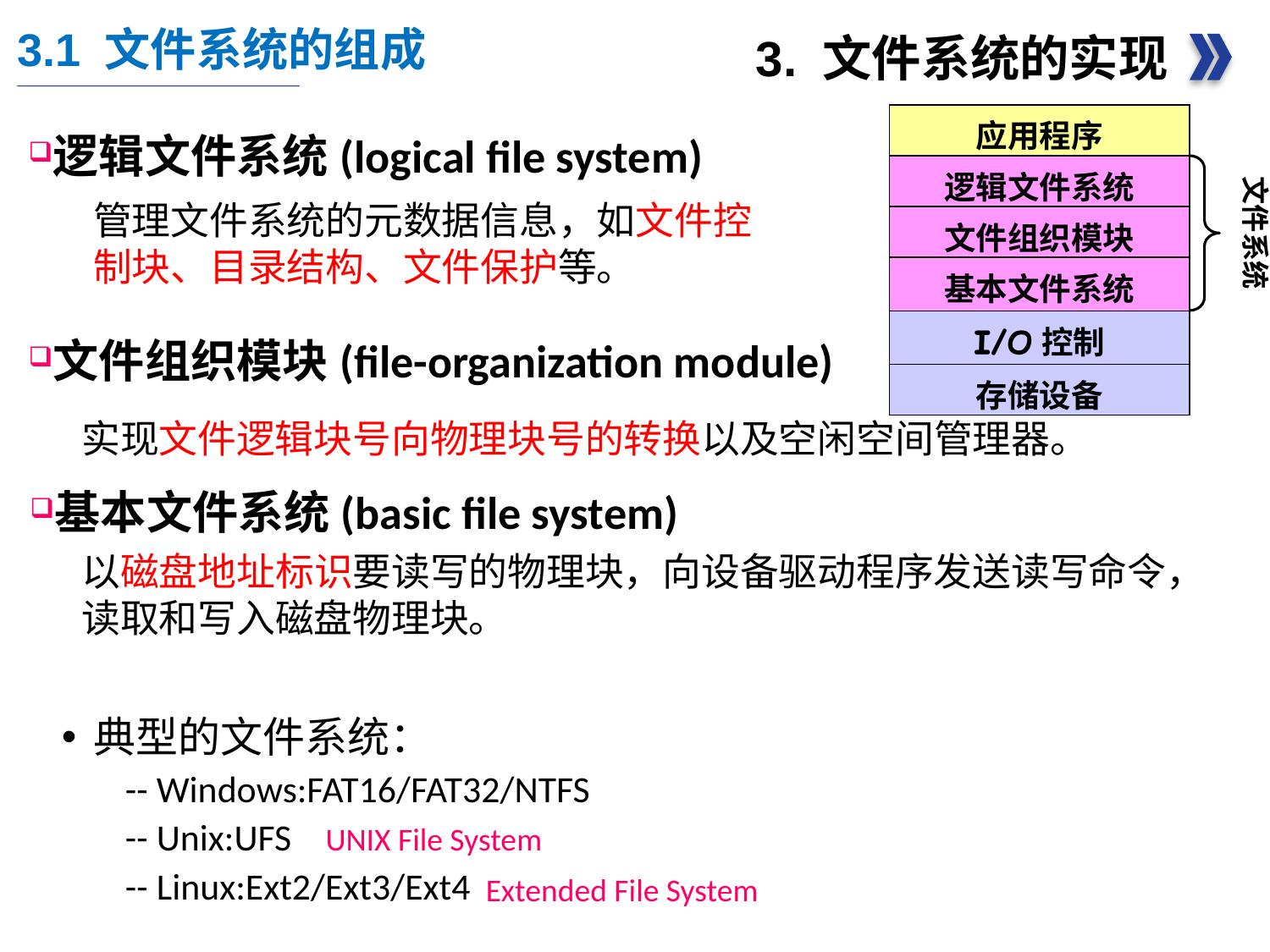

3.1 文件系统的组成
3. 文件系统的实现

| 应用程序 |
| --- |
| 逻辑文件系统 |
| 文件组织模块 |
| 基本文件系统 |
| I/O控制 |
| 存储设备 |
逻辑文件系统(logical file system)

文件系统
管理文件系统的元数据信息，如文件控制块、目录结构、文件保护等。
文件组织模块(file-organization module)
实现文件逻辑块号向物理块号的转换以及空闲空间管理器。
基本文件系统(basic file system)
以磁盘地址标识要读写的物理块，向设备驱动程序发送读写命令，读取和写入磁盘物理块。
典型的文件系统：
-- Windows:FAT16/FAT32/NTFS
-- Unix:UFS
-- Linux:Ext2/Ext3/Ext4
UNIX File System
Extended File System